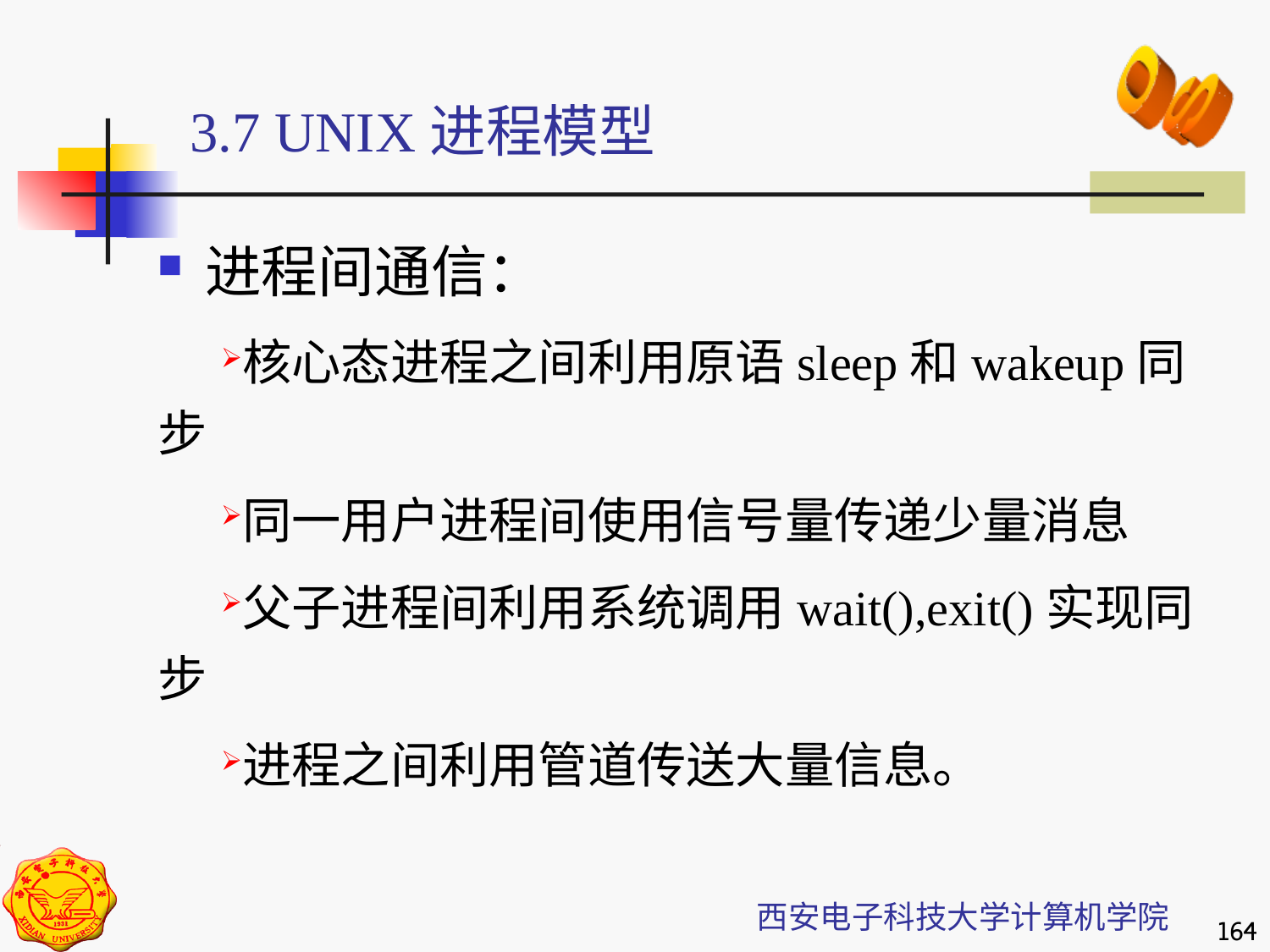

3.7 UNIX进程模型
进程间通信：
核心态进程之间利用原语sleep和wakeup同步
同一用户进程间使用信号量传递少量消息
父子进程间利用系统调用wait(),exit()实现同步
进程之间利用管道传送大量信息。
164